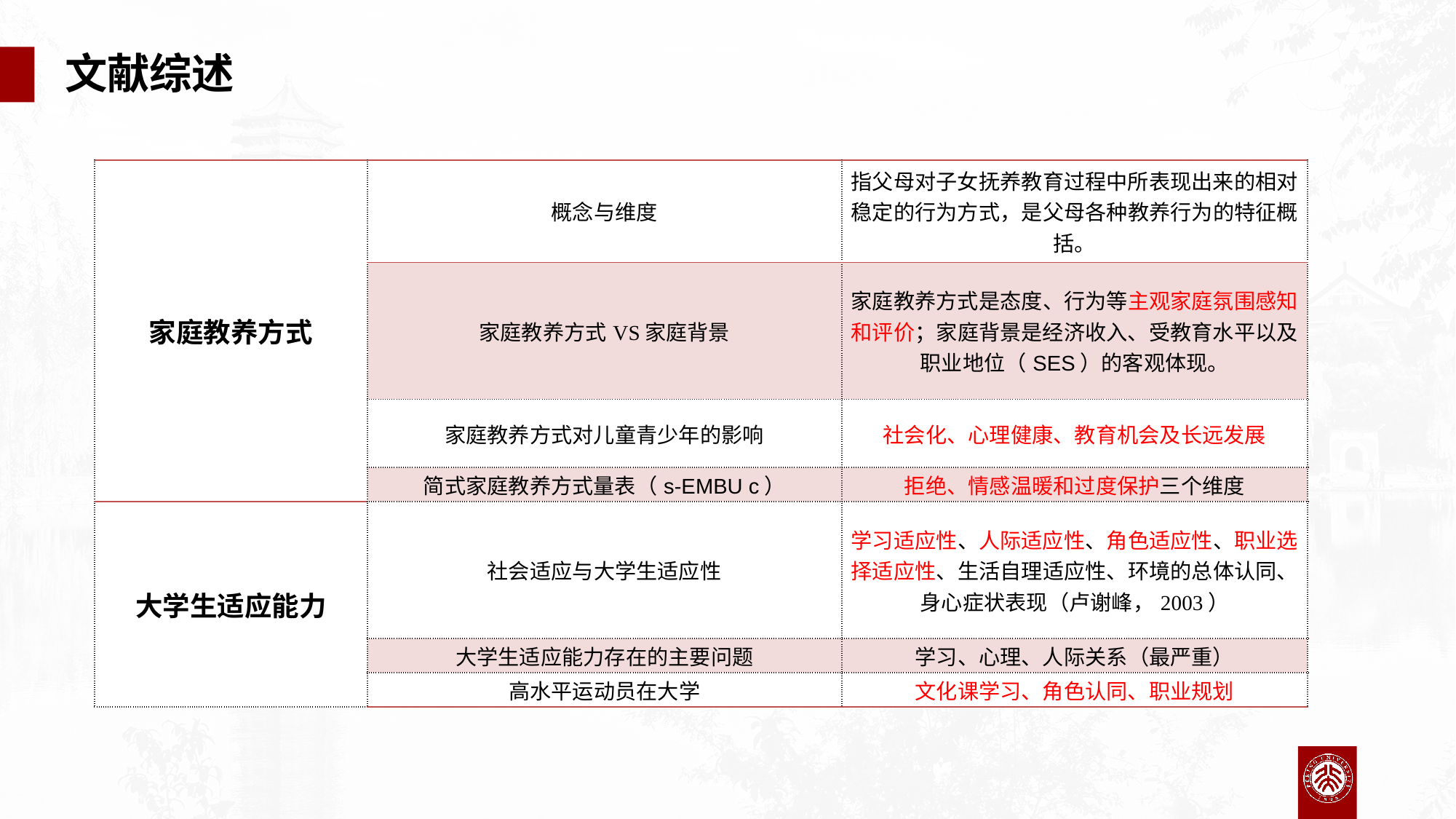

文献综述

| 家庭教养方式 | 概念与维度 | 指父母对子女抚养教育过程中所表现出来的相对稳定的行为方式，是父母各种教养行为的特征概括。 |
| --- | --- | --- |
|  | 家庭教养方式VS家庭背景 | 家庭教养方式是态度、行为等主观家庭氛围感知和评价；家庭背景是经济收入、受教育水平以及职业地位（SES）的客观体现。 |
|  | 家庭教养方式对儿童青少年的影响 | 社会化、心理健康、教育机会及长远发展 |
|  | 简式家庭教养方式量表（s-EMBU c） | 拒绝、情感温暖和过度保护三个维度 |
| 大学生适应能力 | 社会适应与大学生适应性 | 学习适应性、人际适应性、角色适应性、职业选择适应性、生活自理适应性、环境的总体认同、身心症状表现（卢谢峰，2003） |
|  | 大学生适应能力存在的主要问题 | 学习、心理、人际关系（最严重） |
|  | 高水平运动员在大学 | 文化课学习、角色认同、职业规划 |
5